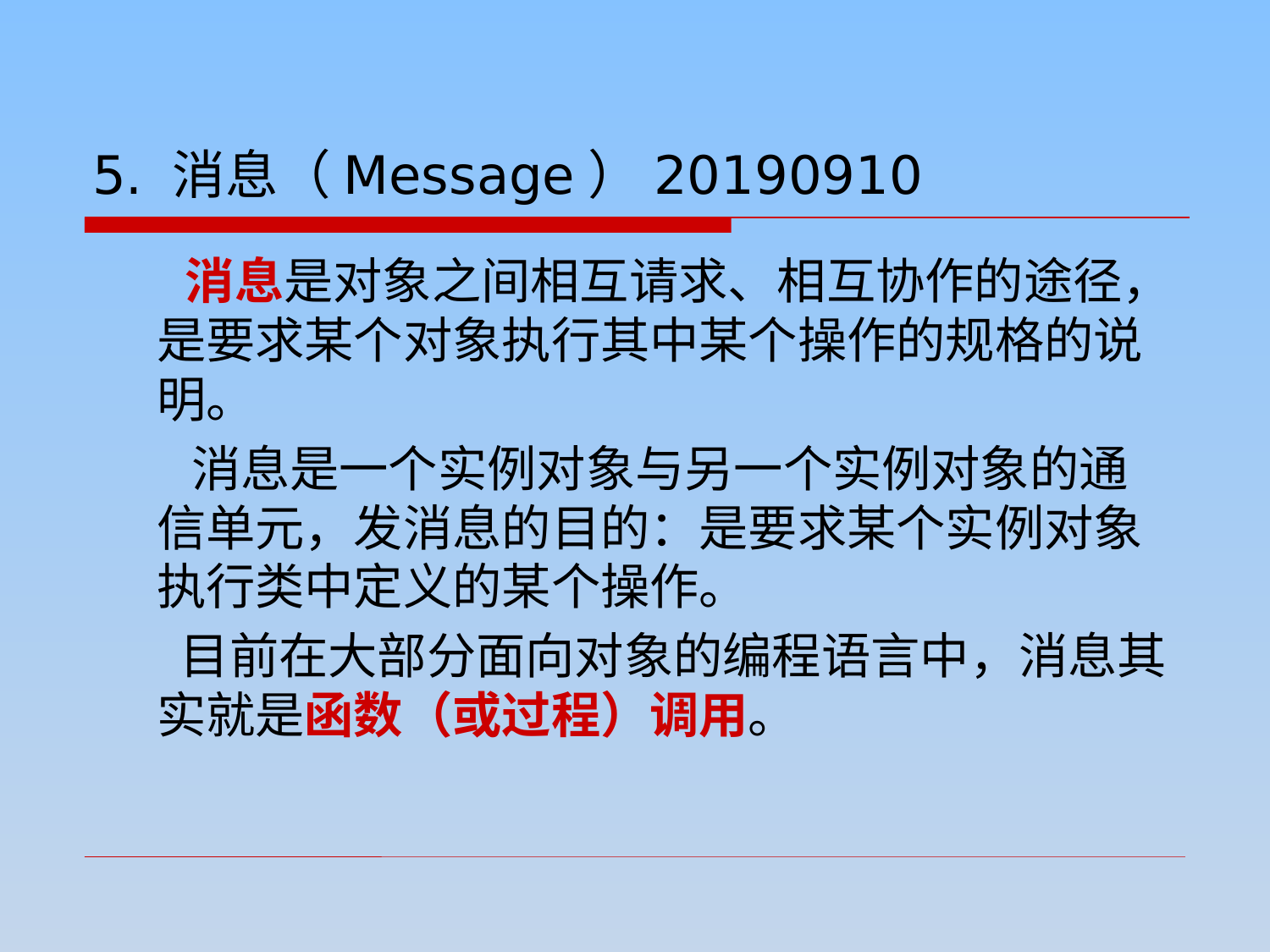

5. 消息（Message）20190910
        消息是对象之间相互请求、相互协作的途径，是要求某个对象执行其中某个操作的规格的说明。
        消息是一个实例对象与另一个实例对象的通信单元，发消息的目的：是要求某个实例对象执行类中定义的某个操作。
       目前在大部分面向对象的编程语言中，消息其实就是函数（或过程）调用。